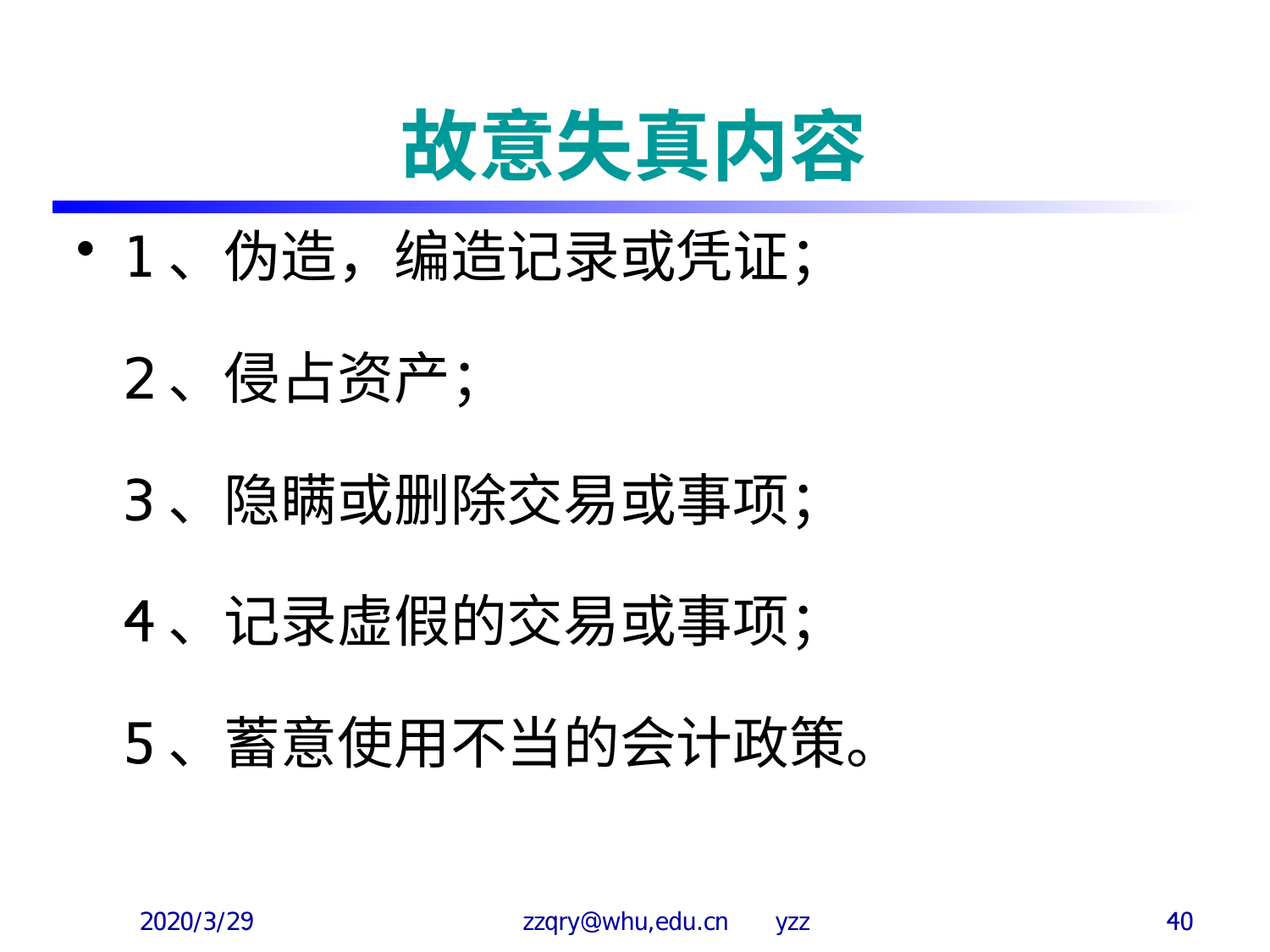

故意失真内容
1、伪造，编造记录或凭证；
2、侵占资产；
3、隐瞒或删除交易或事项；
4、记录虚假的交易或事项；
5、蓄意使用不当的会计政策。
2020/3/29
zzqry@whu,edu.cn      yzz
40